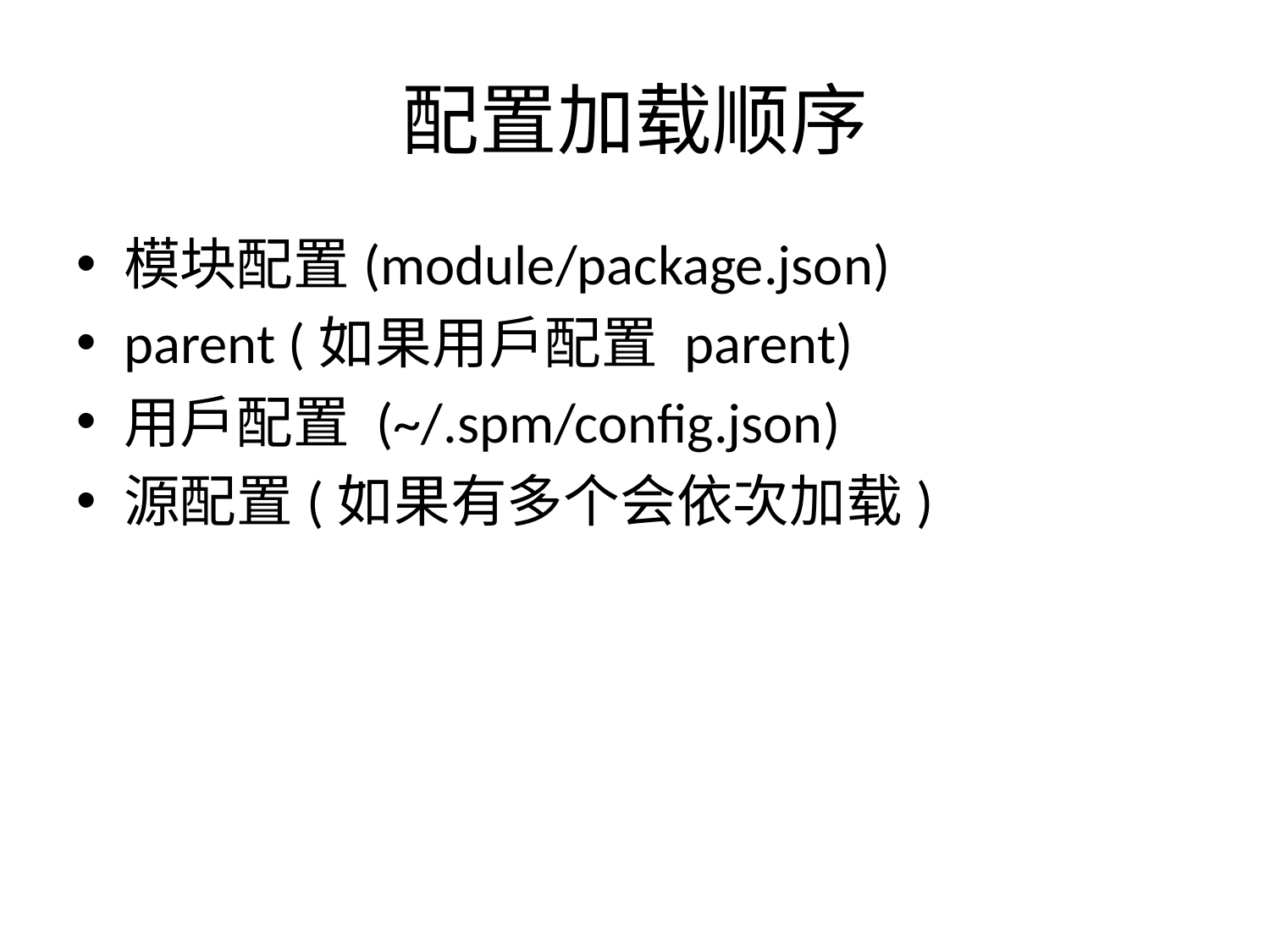

# 配置加载顺序
模块配置(module/package.json)
parent (如果用户配置 parent)
用户配置 (~/.spm/config.json)
源配置(如果有多个会依次加载)